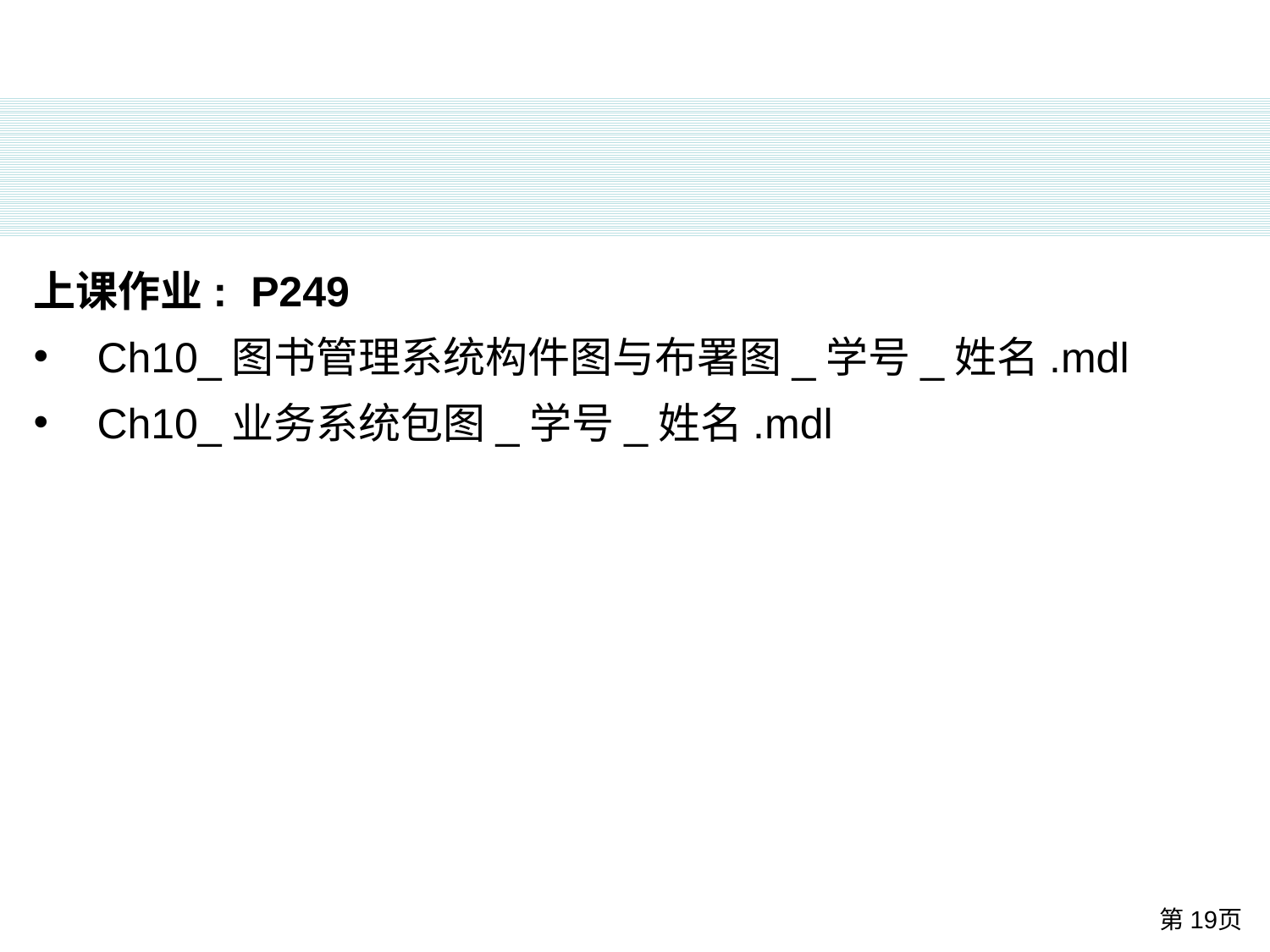

上课作业:  P249
Ch10_图书管理系统构件图与布署图_学号_姓名.mdl
Ch10_业务系统包图_学号_姓名.mdl

第19页